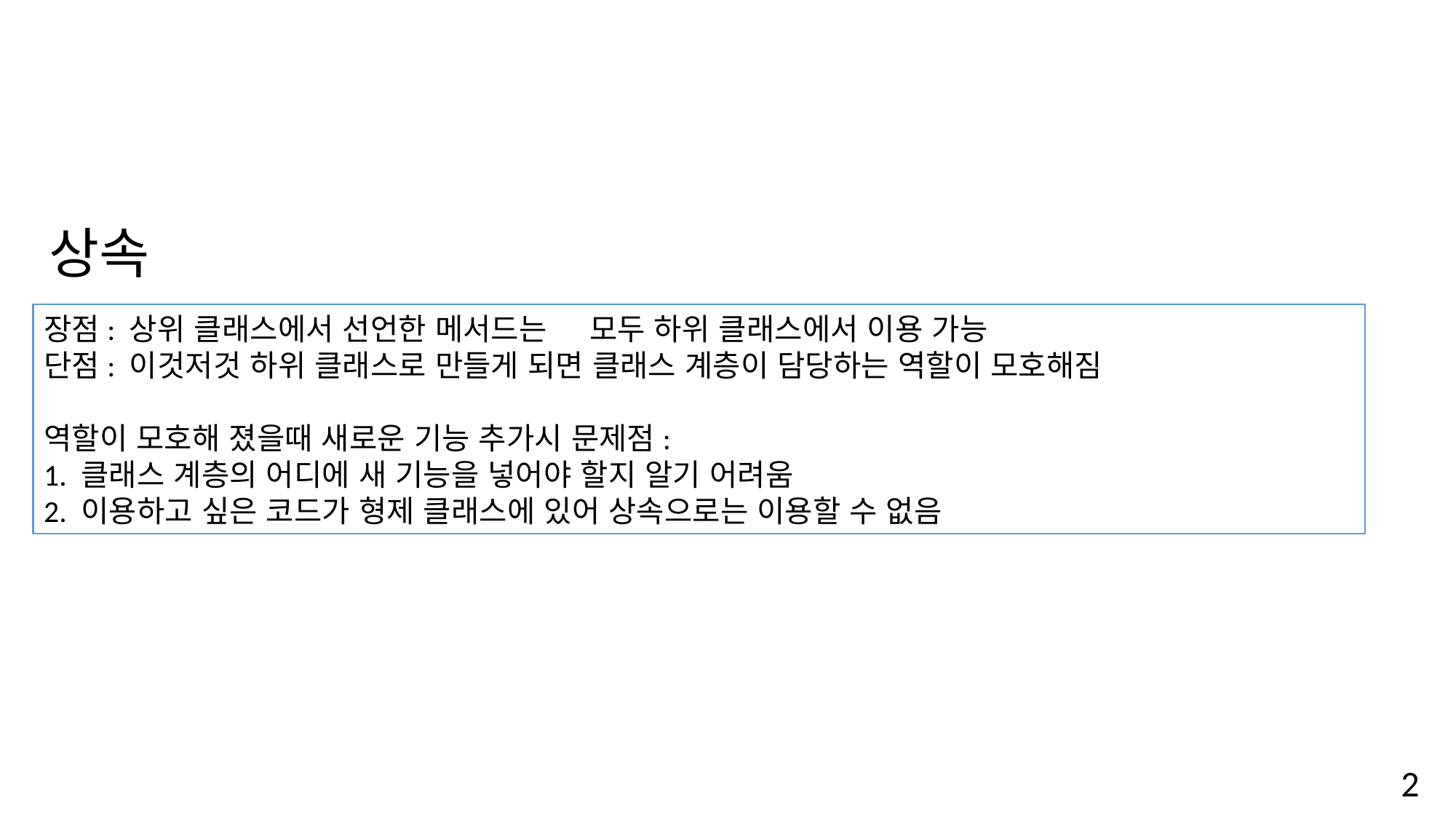

상속
장점: 상위 클래스에서 선언한 메서드는	모두 하위 클래스에서 이용 가능
단점: 이것저것 하위 클래스로 만들게 되면 클래스 계층이 담당하는 역할이 모호해짐

역할이 모호해 졌을때 새로운 기능 추가시 문제점:
1. 클래스 계층의 어디에 새 기능을 넣어야 할지 알기 어려움
2. 이용하고 싶은 코드가 형제 클래스에 있어 상속으로는 이용할 수 없음
2